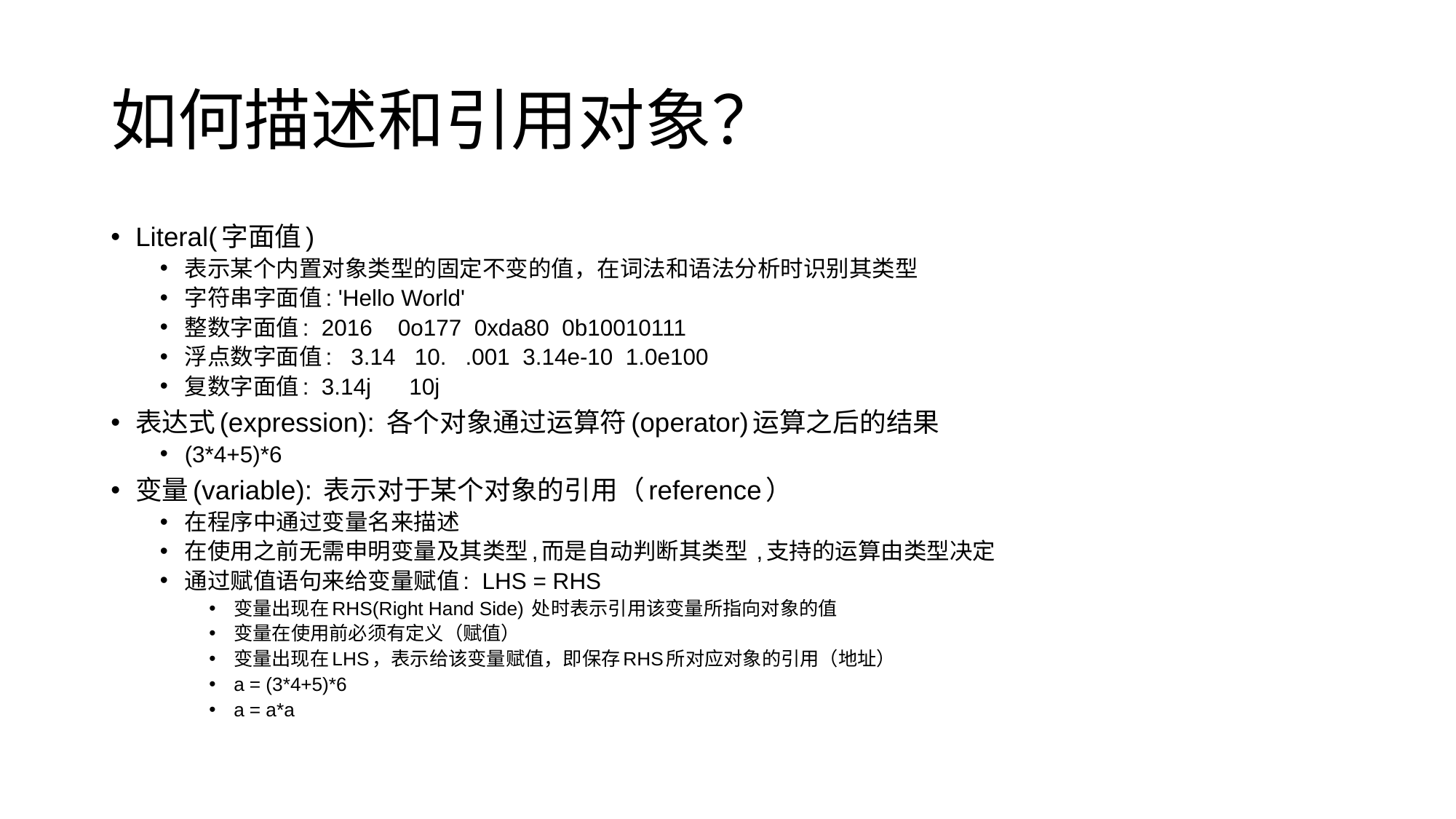

# 如何描述和引用对象？
Literal(字面值)
表示某个内置对象类型的固定不变的值，在词法和语法分析时识别其类型
字符串字面值: 'Hello World'
整数字面值:  2016    0o177  0xda80  0b10010111
浮点数字面值:   3.14   10.   .001  3.14e-10  1.0e100
复数字面值:  3.14j      10j
表达式(expression): 各个对象通过运算符(operator)运算之后的结果
(3*4+5)*6
变量(variable): 表示对于某个对象的引用（reference）
在程序中通过变量名来描述
在使用之前无需申明变量及其类型,而是自动判断其类型 ,支持的运算由类型决定
通过赋值语句来给变量赋值:  LHS = RHS
变量出现在RHS(Right Hand Side) 处时表示引用该变量所指向对象的值
变量在使用前必须有定义（赋值）
变量出现在LHS，表示给该变量赋值，即保存RHS所对应对象的引用（地址）
a = (3*4+5)*6
a = a*a